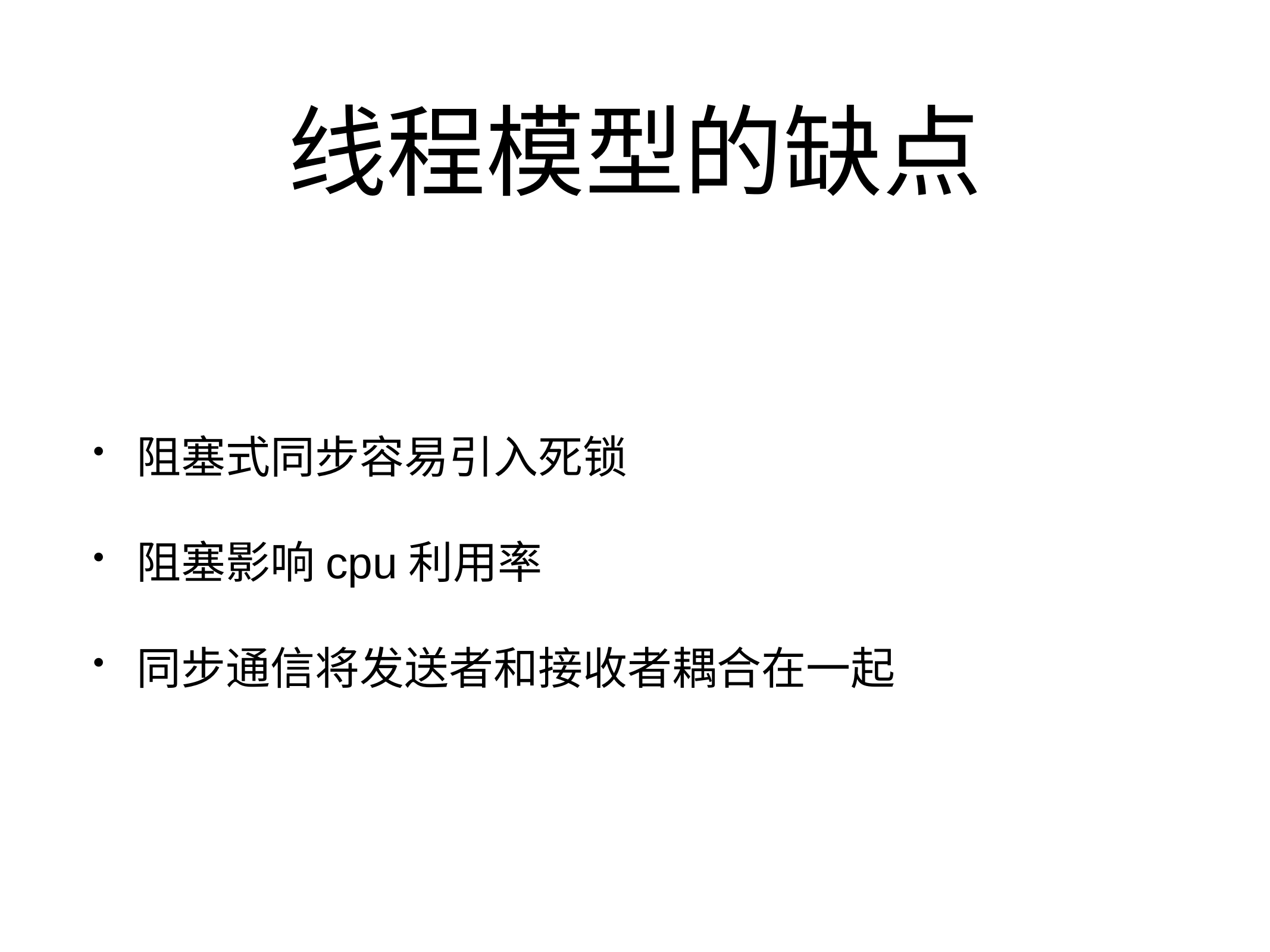

# 线程模型的缺点
阻塞式同步容易引入死锁
阻塞影响cpu利用率
同步通信将发送者和接收者耦合在一起